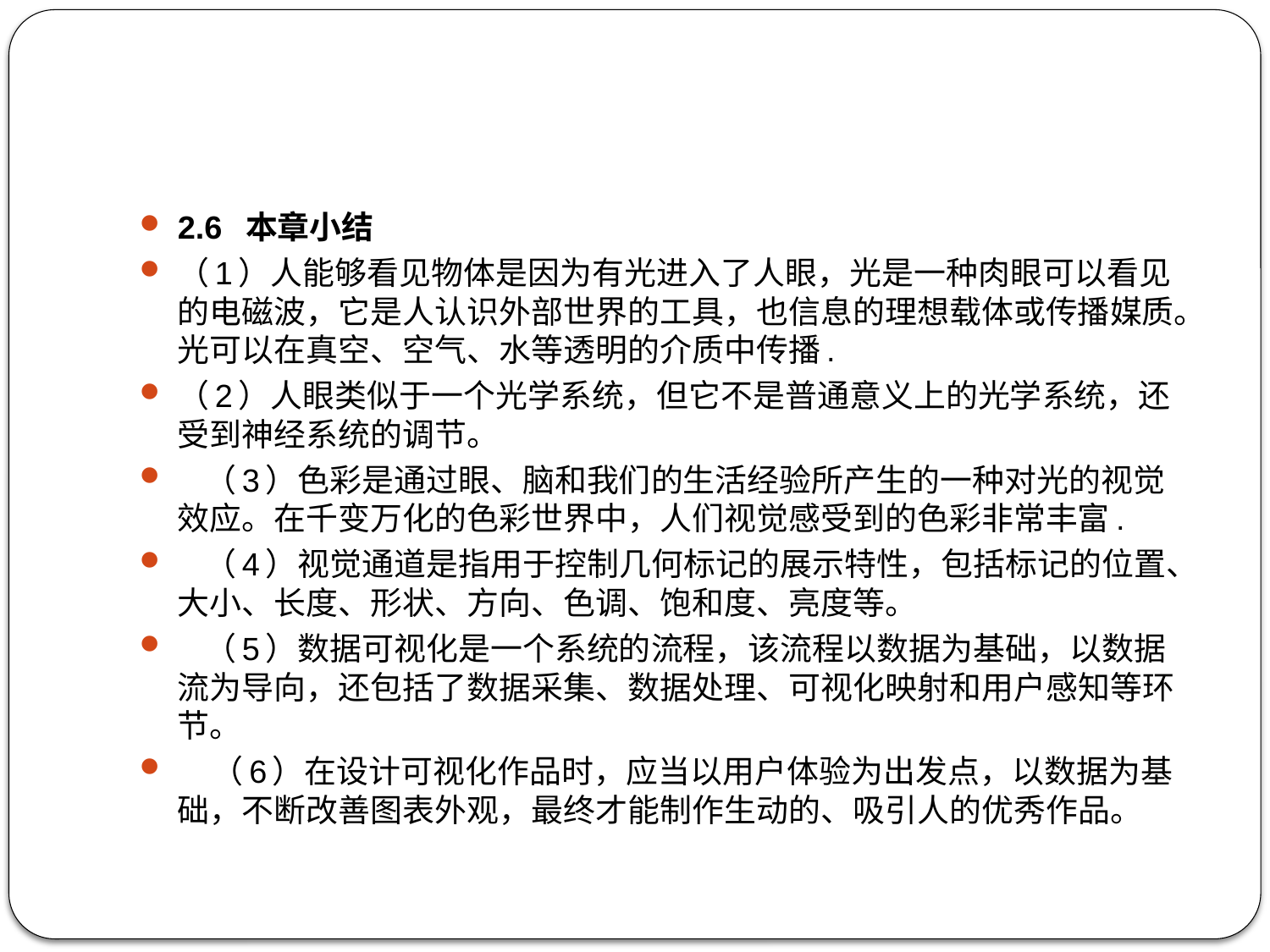

#
2.6  本章小结
（1）人能够看见物体是因为有光进入了人眼，光是一种肉眼可以看见的电磁波，它是人认识外部世界的工具，也信息的理想载体或传播媒质。光可以在真空、空气、水等透明的介质中传播.
（2）人眼类似于一个光学系统，但它不是普通意义上的光学系统，还受到神经系统的调节。
   （3）色彩是通过眼、脑和我们的生活经验所产生的一种对光的视觉效应。在千变万化的色彩世界中，人们视觉感受到的色彩非常丰富.
   （4）视觉通道是指用于控制几何标记的展示特性，包括标记的位置、大小、长度、形状、方向、色调、饱和度、亮度等。
   （5）数据可视化是一个系统的流程，该流程以数据为基础，以数据流为导向，还包括了数据采集、数据处理、可视化映射和用户感知等环节。
    （6）在设计可视化作品时，应当以用户体验为出发点，以数据为基础，不断改善图表外观，最终才能制作生动的、吸引人的优秀作品。